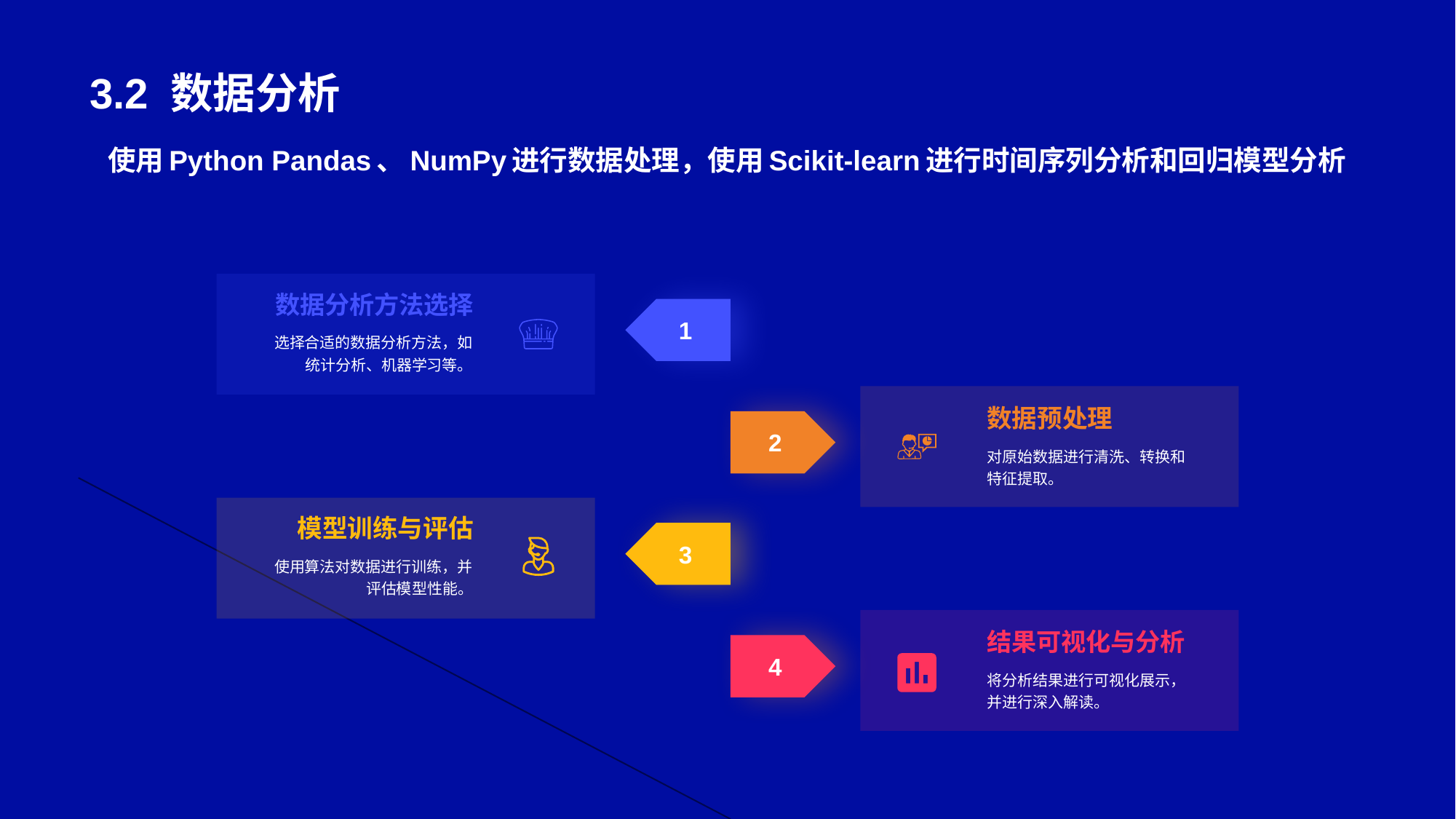

# 3.2 数据分析
使用Python Pandas、NumPy进行数据处理，使用Scikit-learn进行时间序列分析和回归模型分析

数据分析方法选择
1

选择合适的数据分析方法，如统计分析、机器学习等。

数据预处理
2

对原始数据进行清洗、转换和特征提取。

模型训练与评估
3

使用算法对数据进行训练，并评估模型性能。

结果可视化与分析
4

将分析结果进行可视化展示，并进行深入解读。